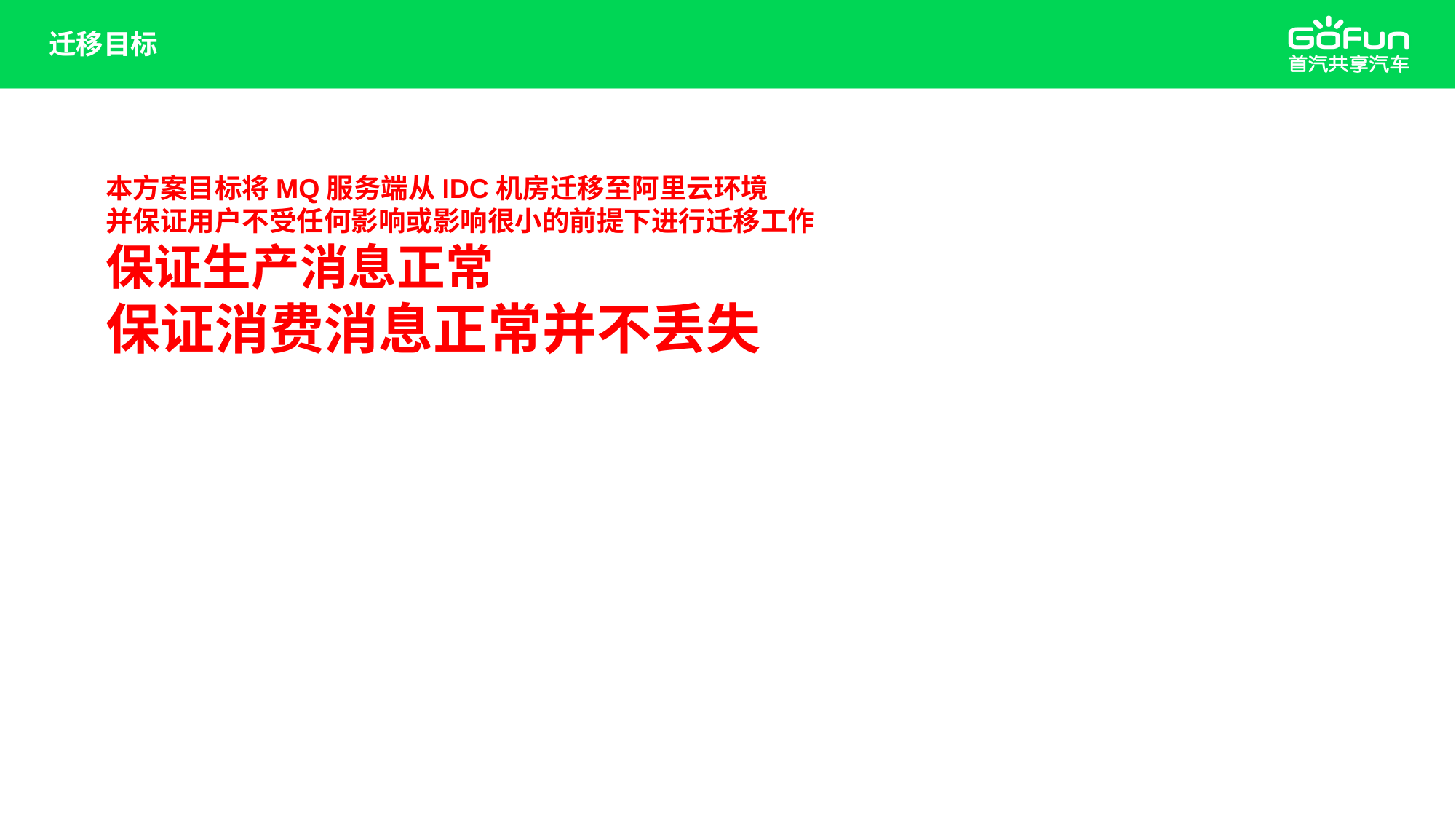

迁移目标
本方案目标将MQ服务端从IDC机房迁移至阿里云环境
并保证用户不受任何影响或影响很小的前提下进行迁移工作
保证生产消息正常
保证消费消息正常并不丢失